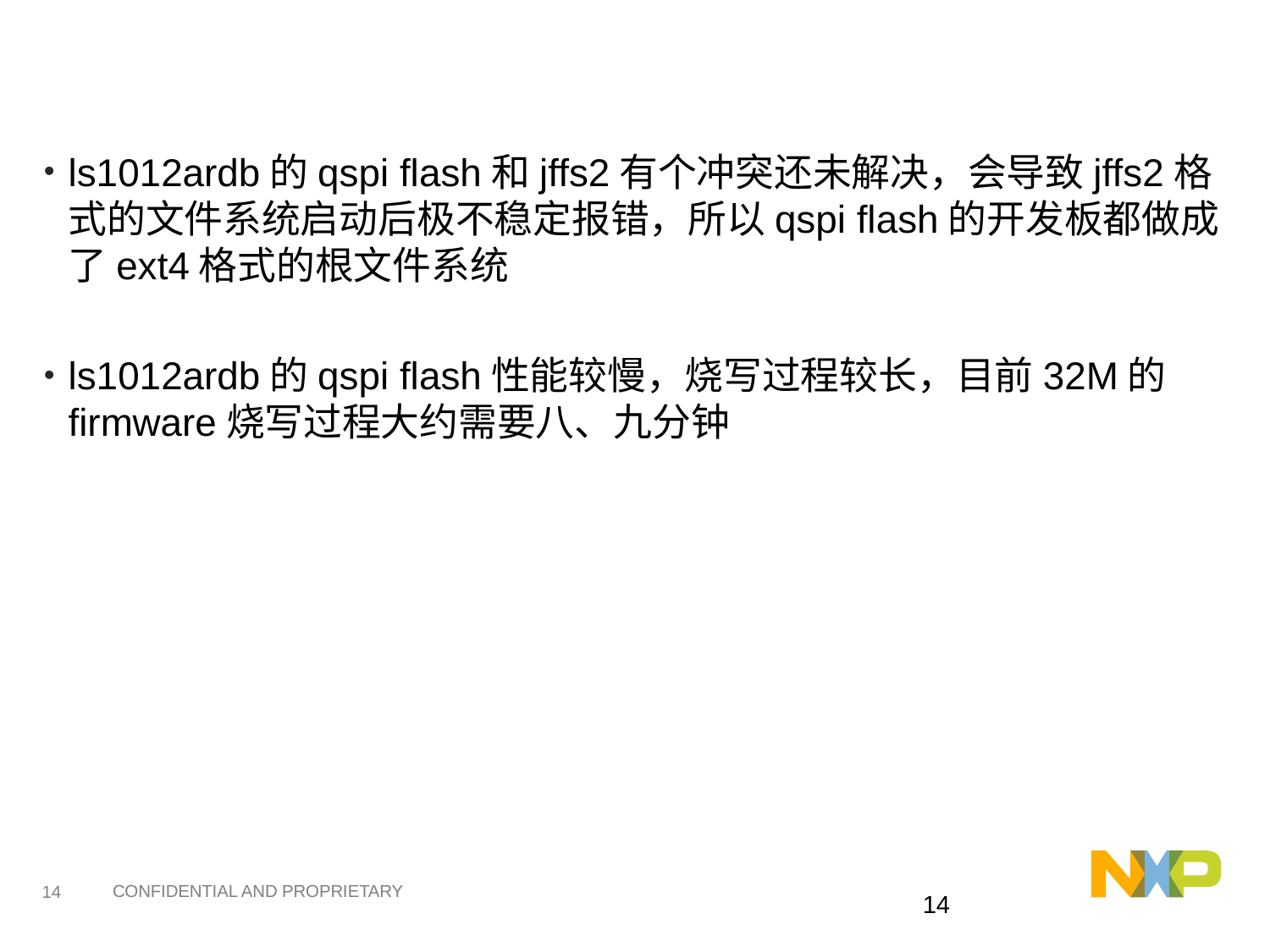

#
ls1012ardb的qspi flash和jffs2有个冲突还未解决，会导致jffs2格式的文件系统启动后极不稳定报错，所以qspi flash的开发板都做成了ext4格式的根文件系统

ls1012ardb的qspi flash性能较慢，烧写过程较长，目前32M的firmware烧写过程大约需要八、九分钟
14